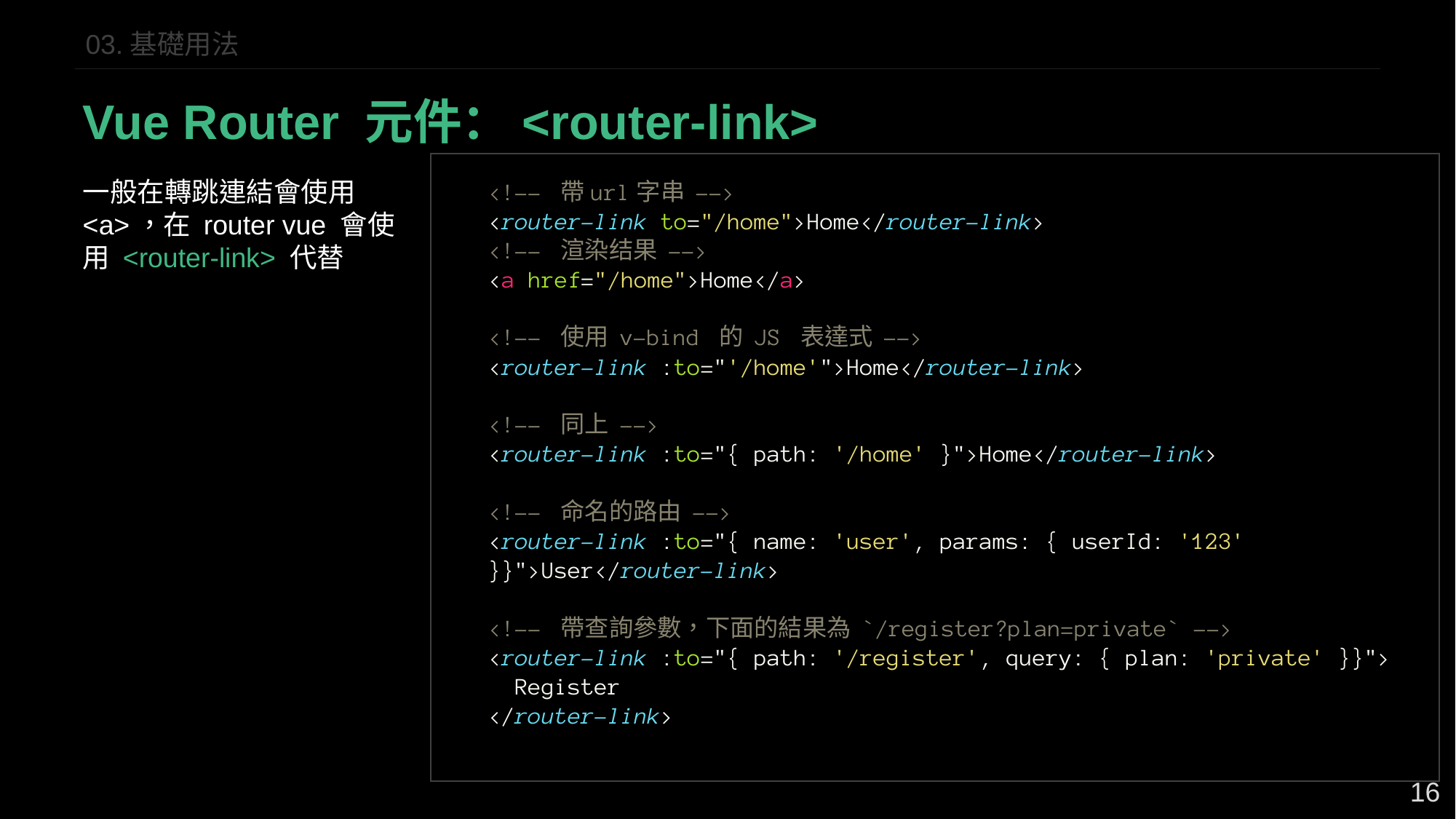

03.基礎用法
Vue Router 元件：<router-link>

一般在轉跳連結會使用<a>，在 router vue 會使用 <router-link> 代替
<!-- 帶url字串 -->
<router-link to="/home">Home</router-link>
<!-- 渲染结果 -->
<a href="/home">Home</a>
<!-- 使用 v-bind 的 JS 表達式 -->
<router-link :to="'/home'">Home</router-link>
<!-- 同上 -->
<router-link :to="{ path: '/home' }">Home</router-link>
<!-- 命名的路由 -->
<router-link :to="{ name: 'user', params: { userId: '123' }}">User</router-link>
<!-- 帶查詢參數，下面的結果為 `/register?plan=private` -->
<router-link :to="{ path: '/register', query: { plan: 'private' }}">
  Register
</router-link>